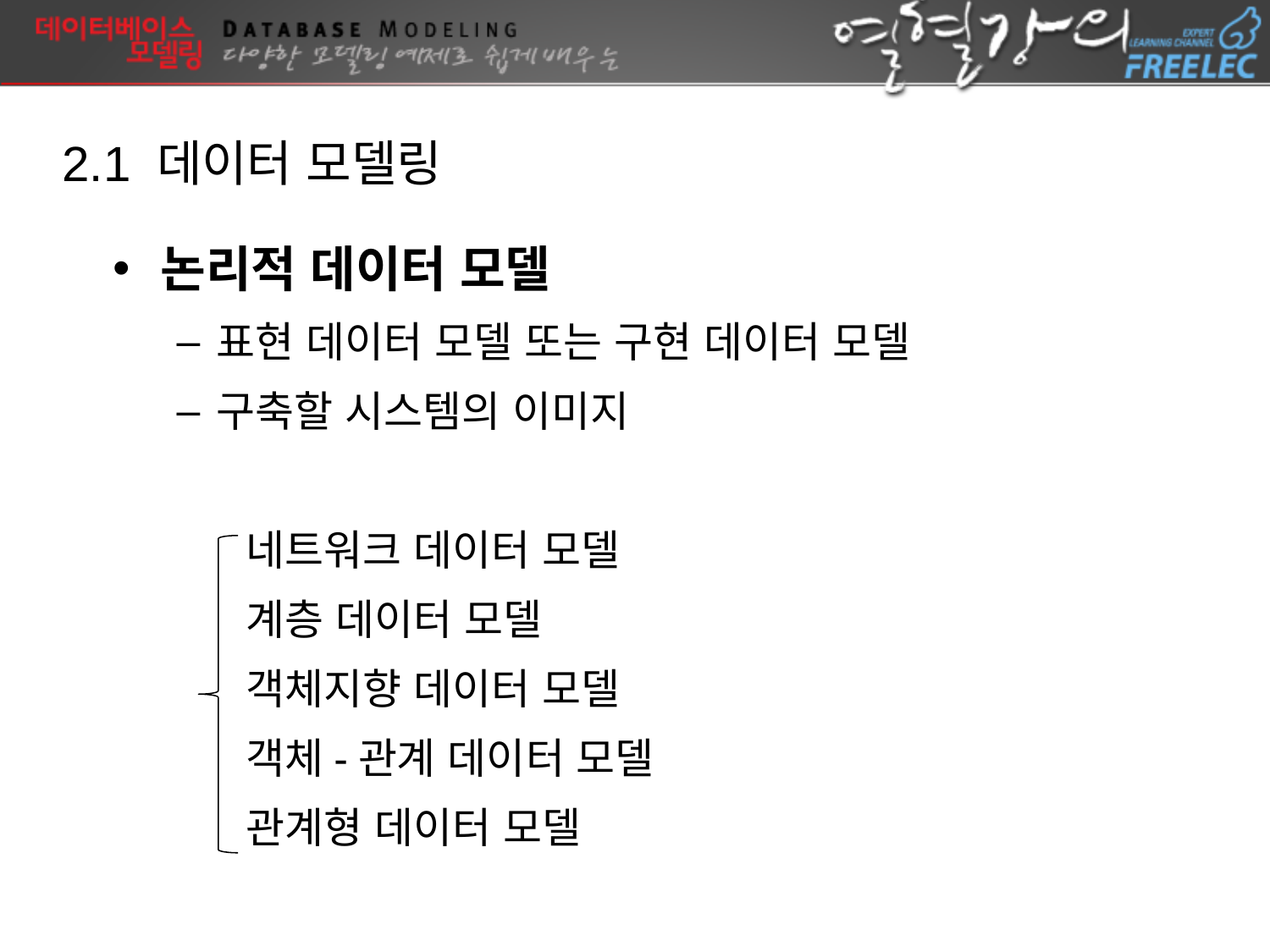

2.1 데이터 모델링
논리적 데이터 모델
표현 데이터 모델 또는 구현 데이터 모델
구축할 시스템의 이미지

     네트워크 데이터 모델
     계층 데이터 모델
     객체지향 데이터 모델
     객체-관계 데이터 모델
     관계형 데이터 모델